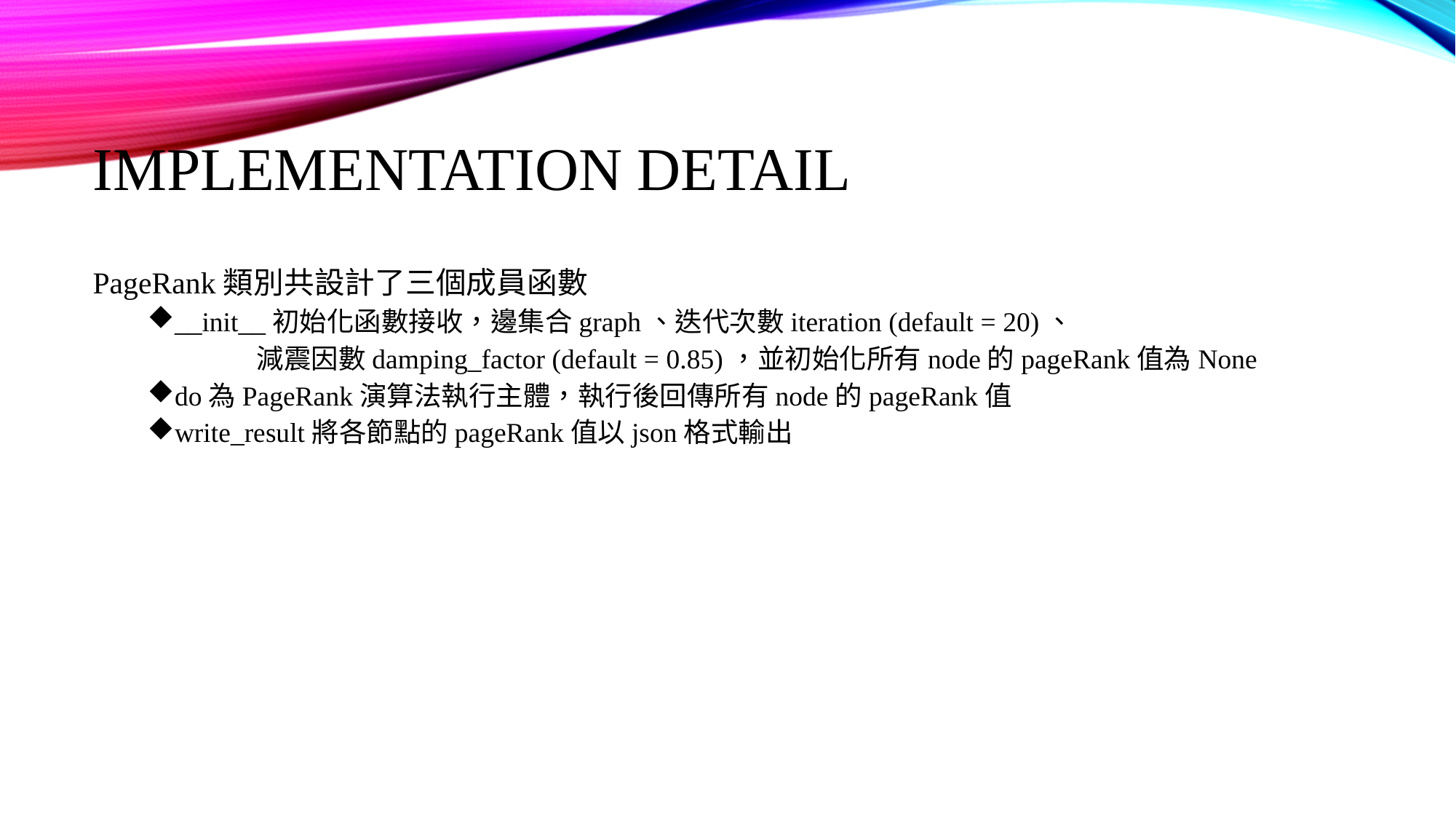

# Implementation detail

PageRank類別共設計了三個成員函數
__init__初始化函數接收，邊集合graph、迭代次數iteration (default = 20)、
	減震因數damping_factor (default = 0.85)，並初始化所有node的pageRank值為None
do為PageRank演算法執行主體，執行後回傳所有node的pageRank值
write_result將各節點的pageRank值以json格式輸出